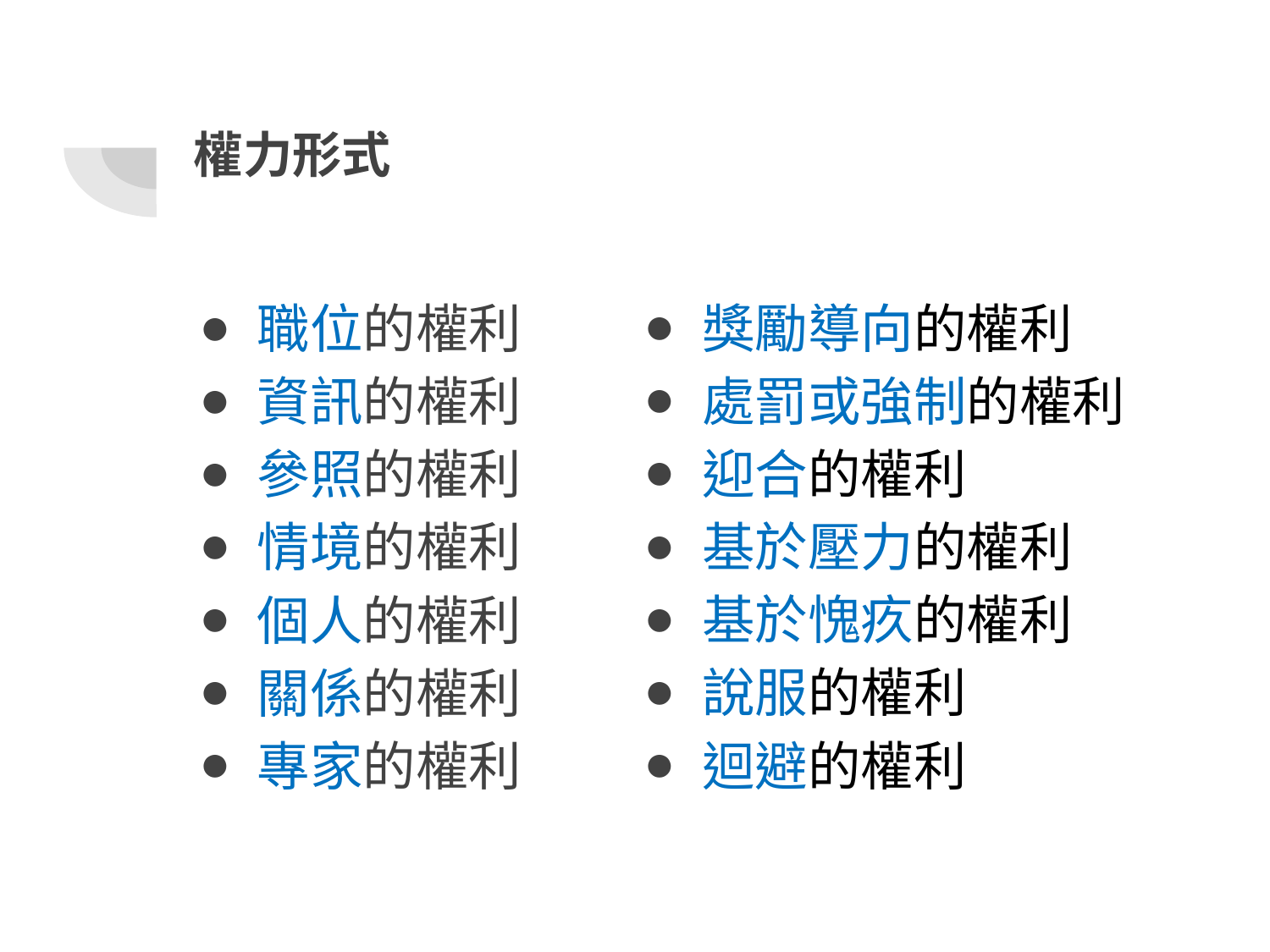

# 權力形式
獎勵導向的權利
處罰或強制的權利
迎合的權利
基於壓力的權利
基於愧疚的權利
說服的權利
迴避的權利
職位的權利
資訊的權利
參照的權利
情境的權利
個人的權利
關係的權利
專家的權利